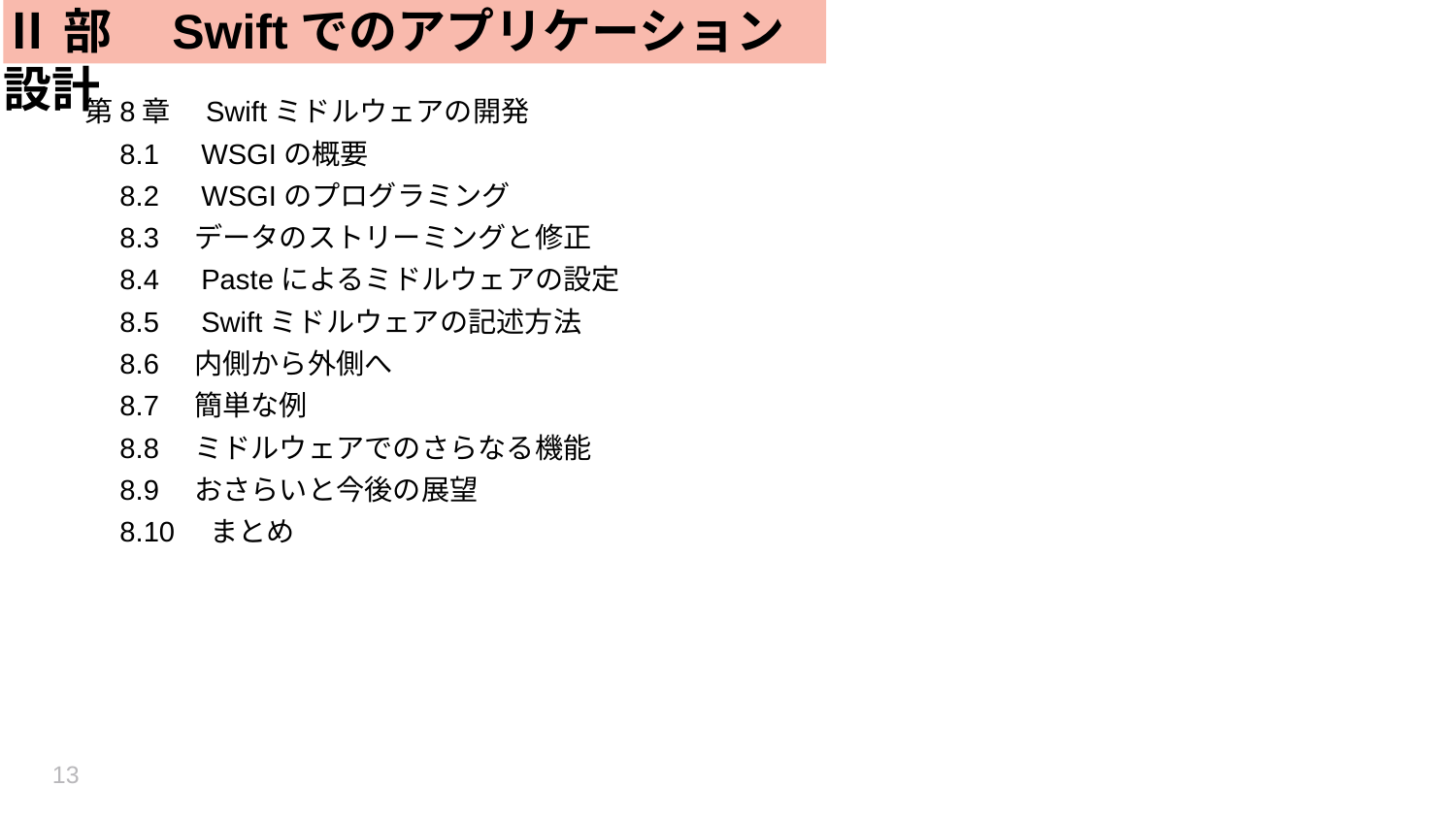

# Ⅱ部　Swiftでのアプリケーション設計

　第8章　Swiftミドルウェアの開発
　　8.1　WSGIの概要
　　8.2　WSGIのプログラミング
　　8.3　データのストリーミングと修正
　　8.4　Pasteによるミドルウェアの設定
　　8.5　Swiftミドルウェアの記述方法
　　8.6　内側から外側へ
　　8.7　簡単な例
　　8.8　ミドルウェアでのさらなる機能
　　8.9　おさらいと今後の展望
　　8.10　まとめ